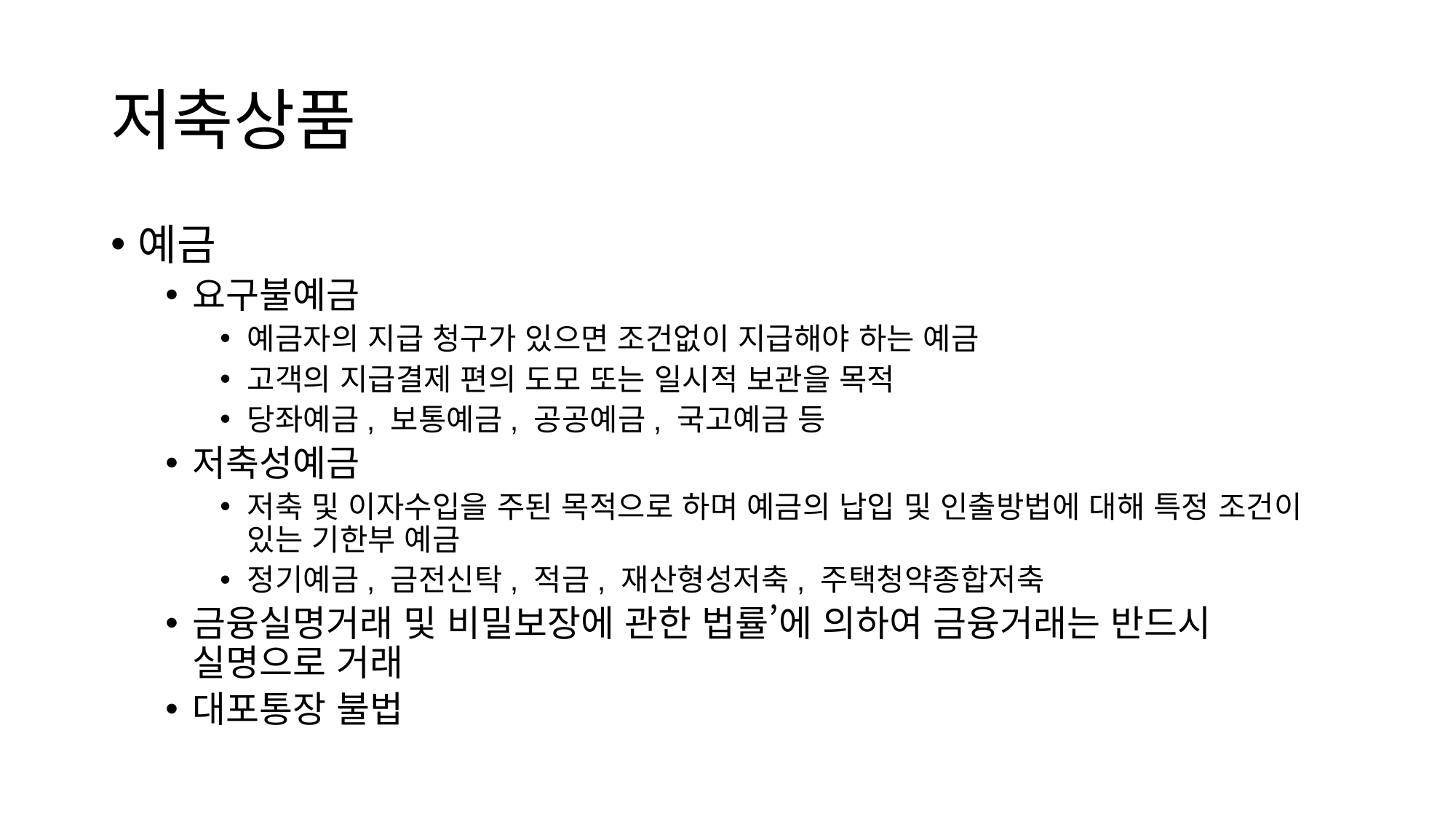

# 저축상품
예금
요구불예금
예금자의 지급 청구가 있으면 조건없이 지급해야 하는 예금
고객의 지급결제 편의 도모 또는 일시적 보관을 목적
당좌예금, 보통예금, 공공예금, 국고예금 등
저축성예금
저축 및 이자수입을 주된 목적으로 하며 예금의 납입 및 인출방법에 대해 특정 조건이 있는 기한부 예금
정기예금, 금전신탁, 적금, 재산형성저축, 주택청약종합저축
금융실명거래 및 비밀보장에 관한 법률’에 의하여 금융거래는 반드시 실명으로 거래
대포통장 불법